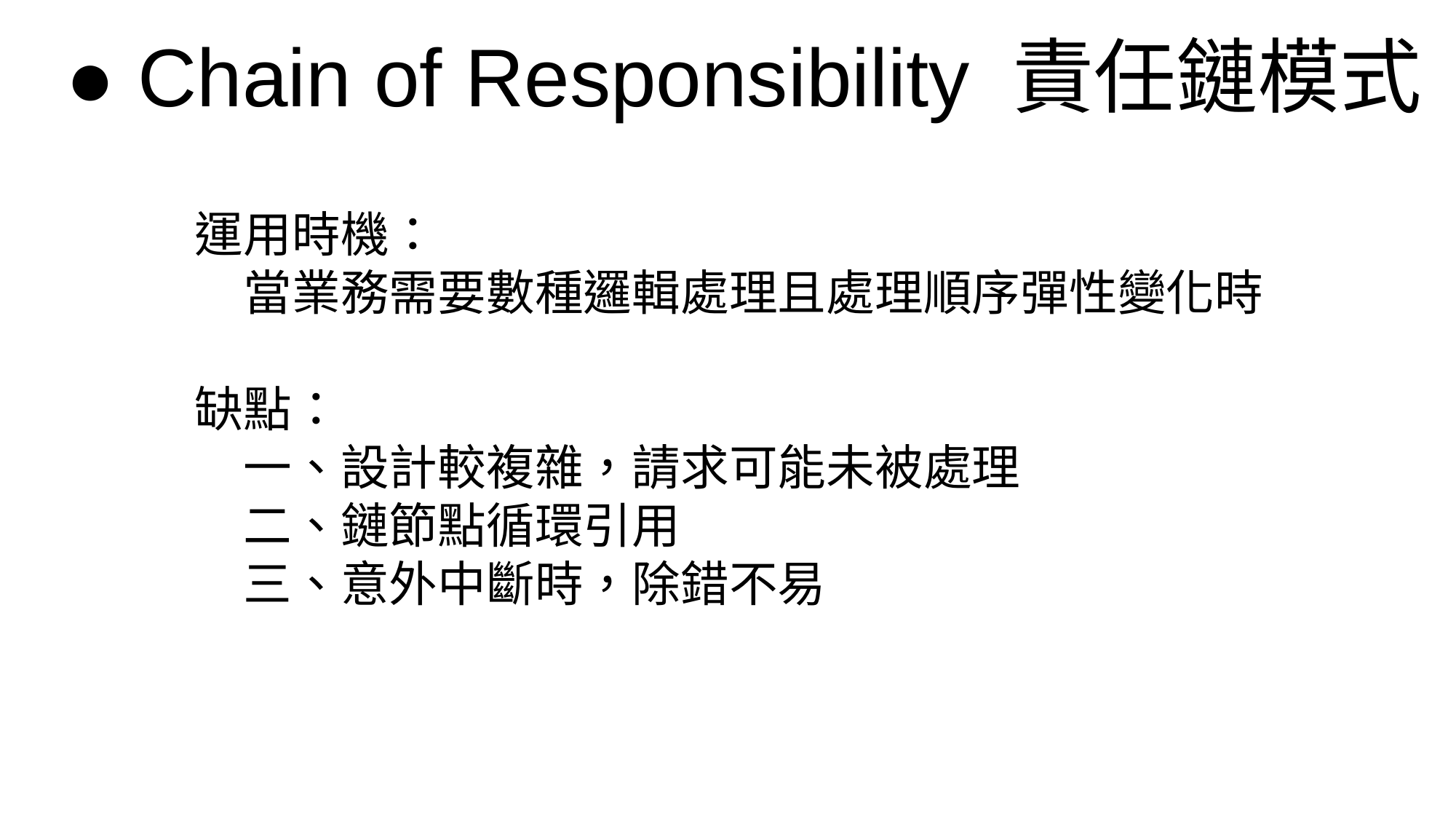

● Chain of Responsibility 責任鏈模式
運用時機：
　當業務需要數種邏輯處理且處理順序彈性變化時

缺點：
　一、設計較複雜，請求可能未被處理
　二、鏈節點循環引用
　三、意外中斷時，除錯不易